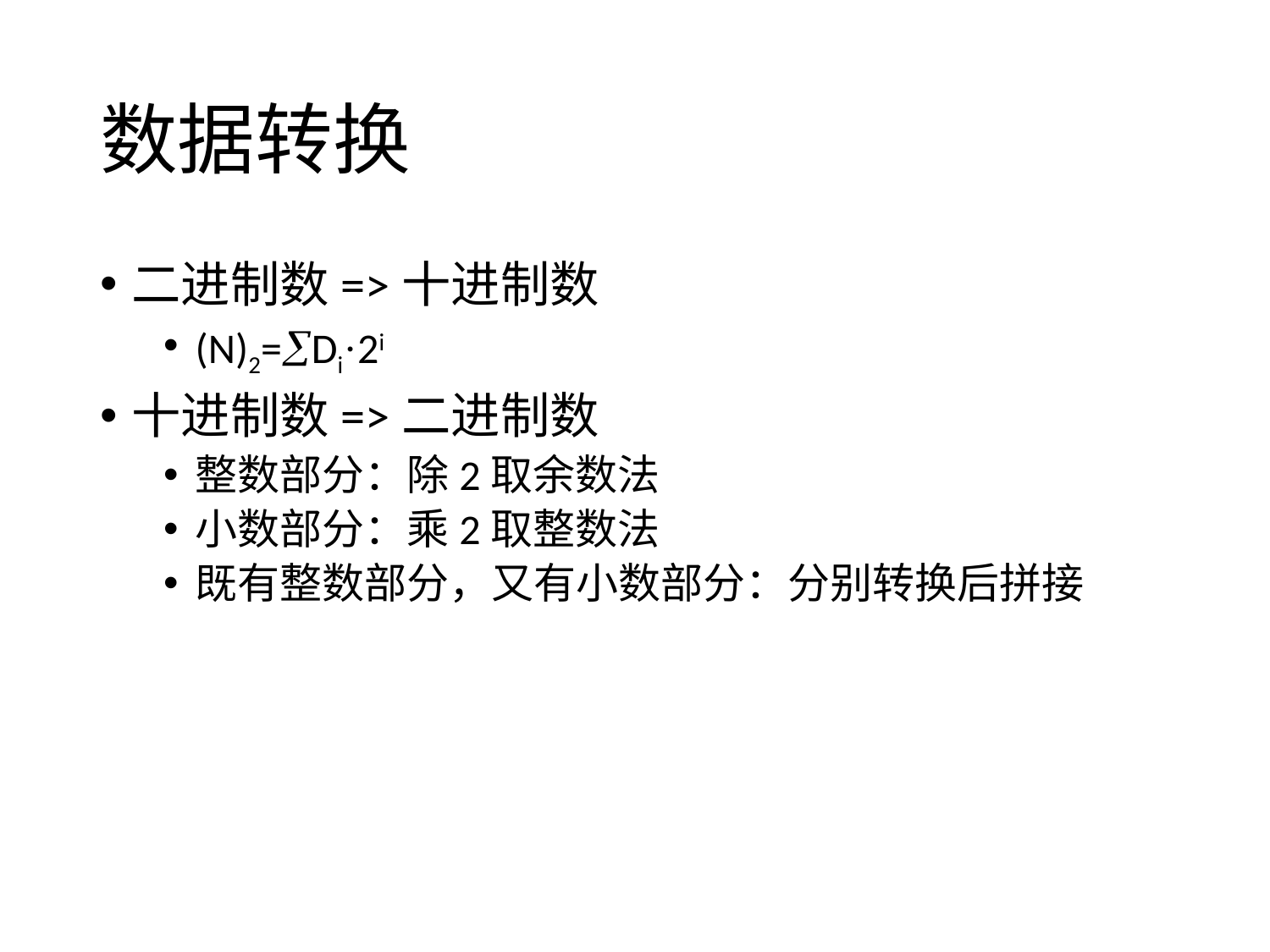

# 数据转换
二进制数=>十进制数
(N)2=∑Di·2i
十进制数=>二进制数
整数部分：除2取余数法
小数部分：乘2取整数法
既有整数部分，又有小数部分：分别转换后拼接